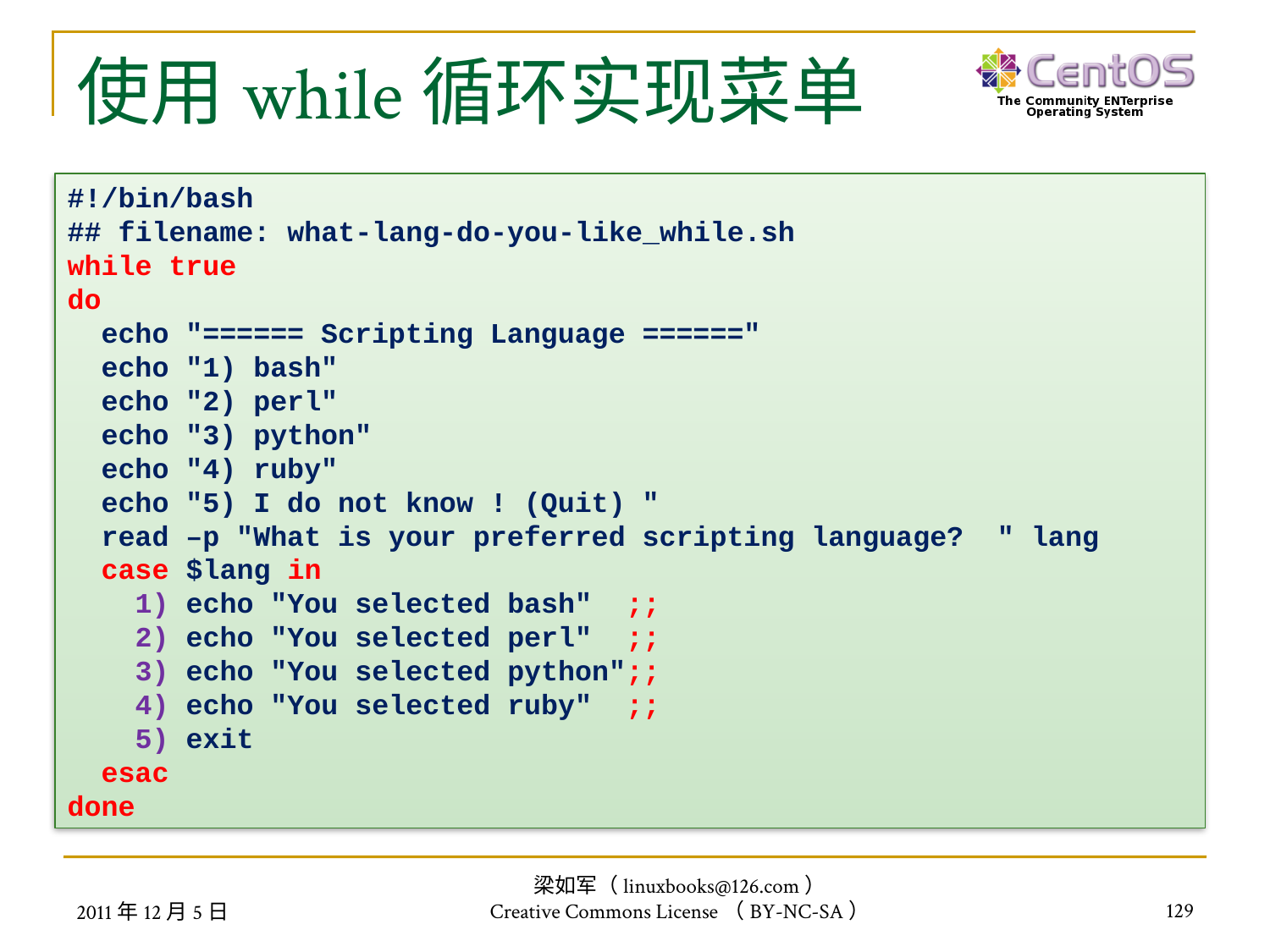

# 使用while循环实现菜单
#!/bin/bash
## filename: what-lang-do-you-like_while.sh
while true
do
  echo "====== Scripting Language ======"
  echo "1) bash"
  echo "2) perl"
  echo "3) python"
  echo "4) ruby"
  echo "5) I do not know ! (Quit) "
  read –p "What is your preferred scripting language?  " lang
  case $lang in
    1) echo "You selected bash"  ;;
    2) echo "You selected perl"  ;;
    3) echo "You selected python";;
    4) echo "You selected ruby"  ;;
    5) exit
  esac
done
梁如军（linuxbooks@126.com）
Creative Commons License（BY-NC-SA）
2011年12月5日
129